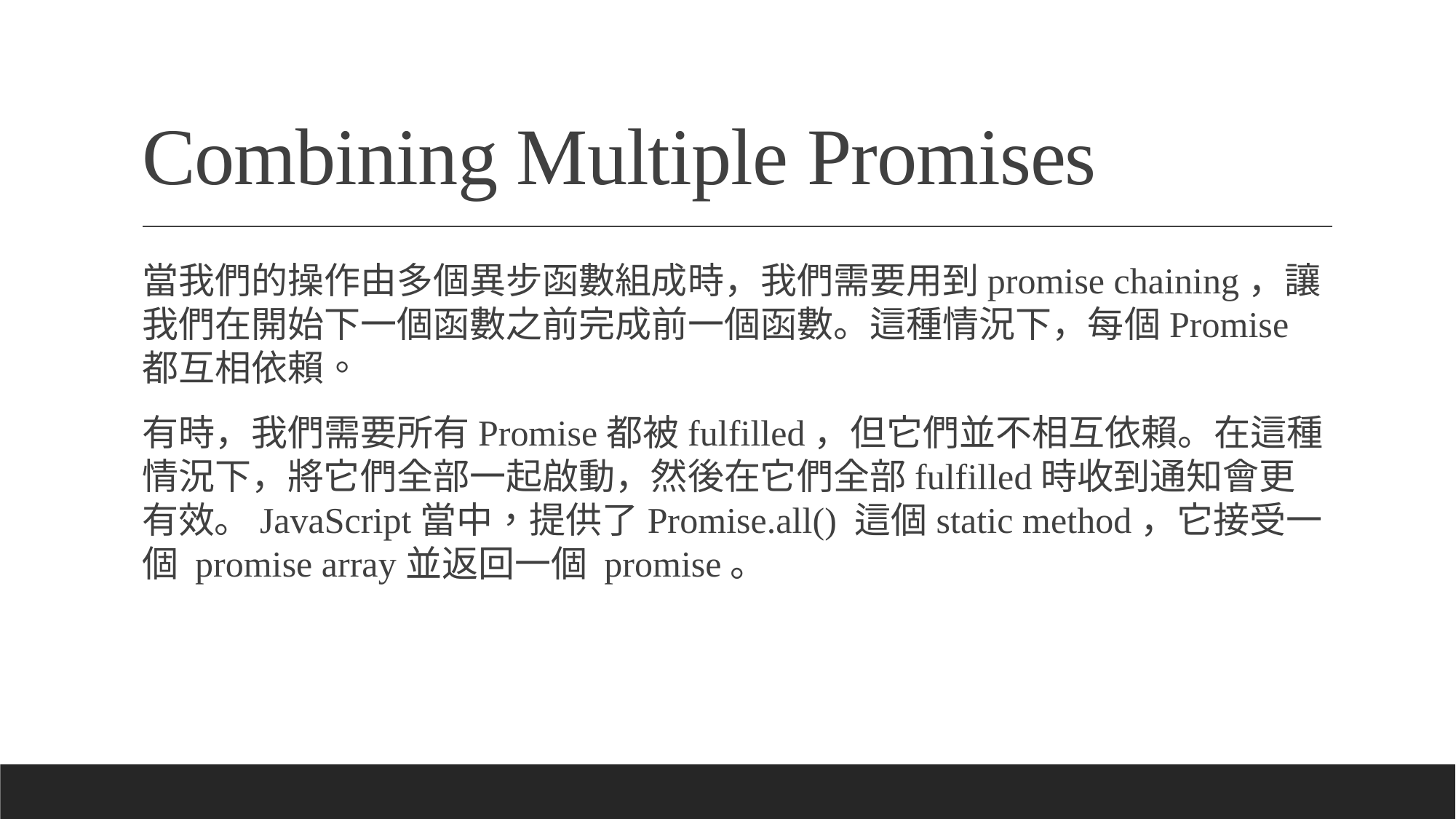

# Combining Multiple Promises
當我們的操作由多個異步函數組成時，我們需要用到promise chaining，讓我們在開始下一個函數之前完成前一個函數。這種情況下，每個Promise都互相依賴。
有時，我們需要所有Promise都被fulfilled，但它們並不相互依賴。在這種情況下，將它們全部一起啟動，然後在它們全部fulfilled時收到通知會更有效。JavaScript當中，提供了Promise.all() 這個static method，它接受一個 promise array並返回一個 promise。